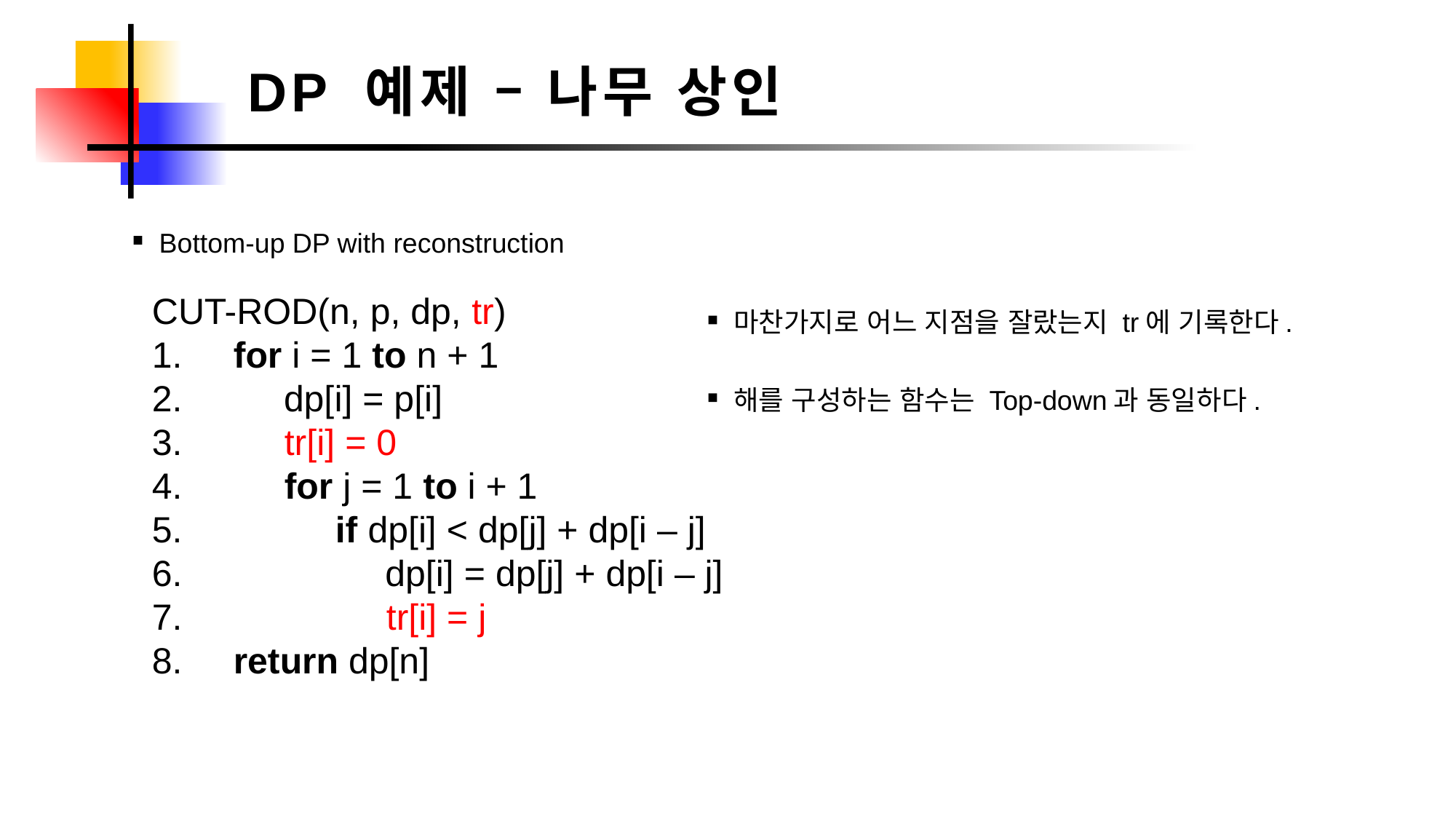

DP 예제 – 나무 상인
Bottom-up DP with reconstruction

CUT-ROD(n, p, dp, tr)
1.     for i = 1 to n + 1
2.          dp[i] = p[i]
3.          tr[i] = 0
4.          for j = 1 to i + 1
5.               if dp[i] < dp[j] + dp[i – j]
6.                    dp[i] = dp[j] + dp[i – j]
7.                    tr[i] = j
8.     return dp[n]
마찬가지로 어느 지점을 잘랐는지 tr에 기록한다.

해를 구성하는 함수는 Top-down과 동일하다.